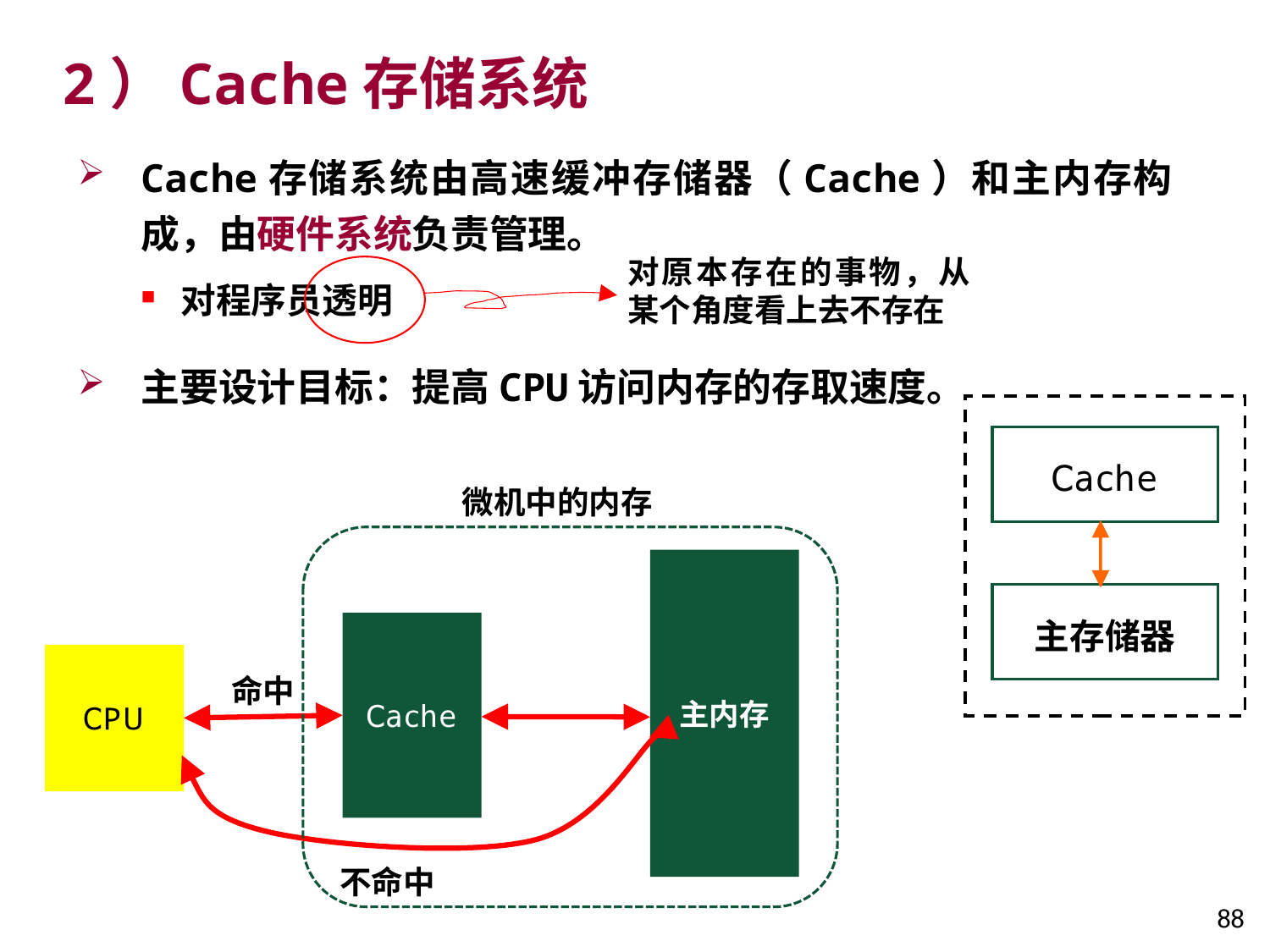

# 2）Cache存储系统
Cache存储系统由高速缓冲存储器（Cache）和主内存构成，由硬件系统负责管理。
对程序员透明
主要设计目标：提高CPU访问内存的存取速度。
对原本存在的事物，从某个角度看上去不存在

Cache

主存储器
微机中的内存

主内存
Cache
CPU
命中

不命中
88